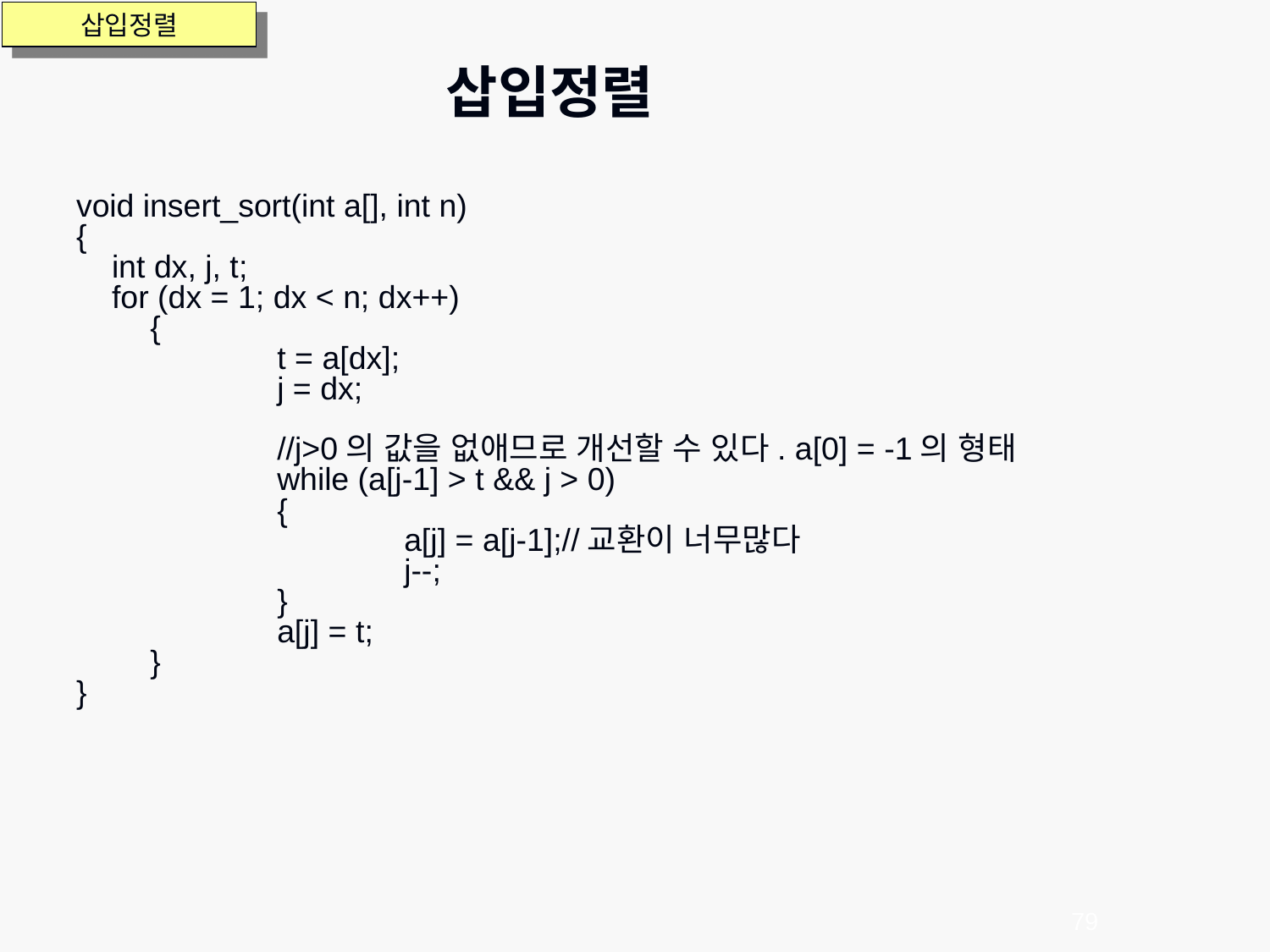

삽입정렬
삽입정렬
void insert_sort(int a[], int n)
{
    int dx, j, t;
    for (dx = 1; dx < n; dx++)
	{
		t = a[dx];
		j = dx;

		//j>0의 값을 없애므로 개선할 수 있다. a[0] = -1의 형태
		while (a[j-1] > t && j > 0)
		{
			a[j] = a[j-1];//교환이 너무많다
			j--;
		}
		a[j] = t;
	}
}
79